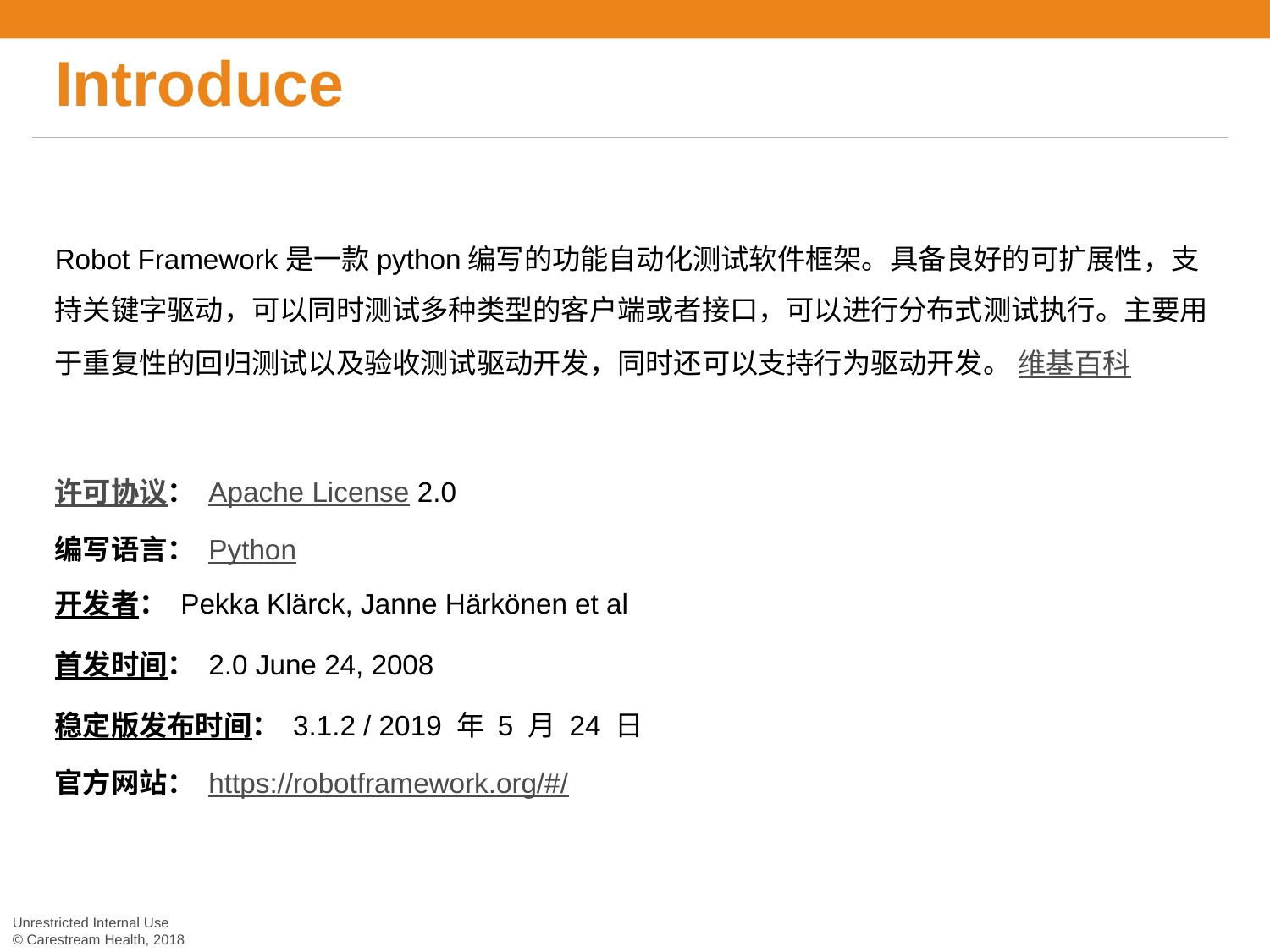

# Introduce

Robot Framework是一款python编写的功能自动化测试软件框架。具备良好的可扩展性，支持关键字驱动，可以同时测试多种类型的客户端或者接口，可以进行分布式测试执行。主要用于重复性的回归测试以及验收测试驱动开发，同时还可以支持行为驱动开发。 维基百科

许可协议： Apache License 2.0
编写语言： Python
开发者： Pekka Klärck, Janne Härkönen et al
首发时间： 2.0 June 24, 2008
稳定版发布时间： 3.1.2 / 2019 年 5 月 24 日
官方网站： https://robotframework.org/#/

Unrestricted Internal Use
© Carestream Health, 2018